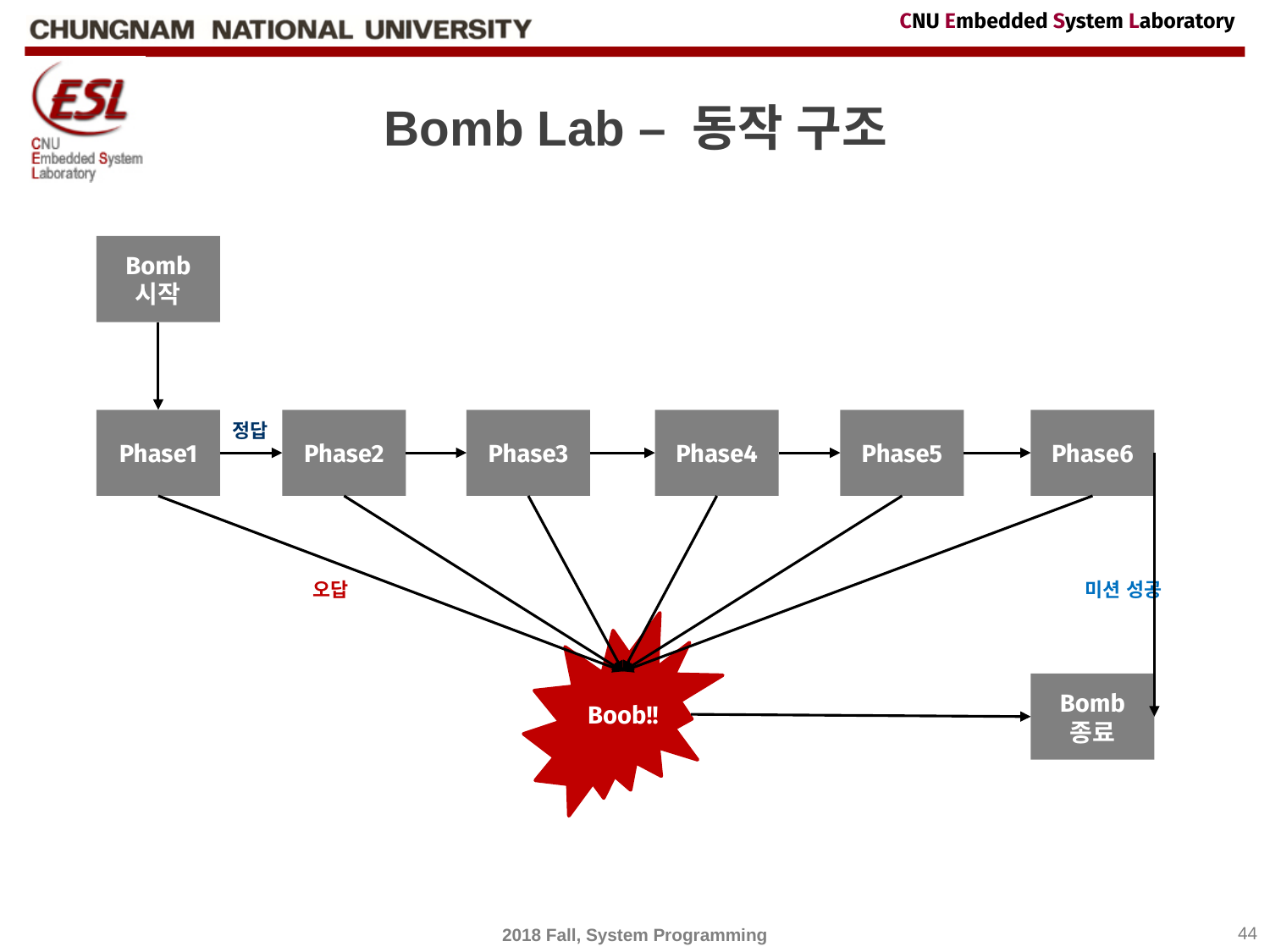

# Bomb Lab – 동작 구조
Bomb
시작
Phase1
Phase2
Phase3
Phase4
Phase5
Phase6
정답
오답
미션 성공

Boob!!
Bomb
종료
2018 Fall, System Programming
44